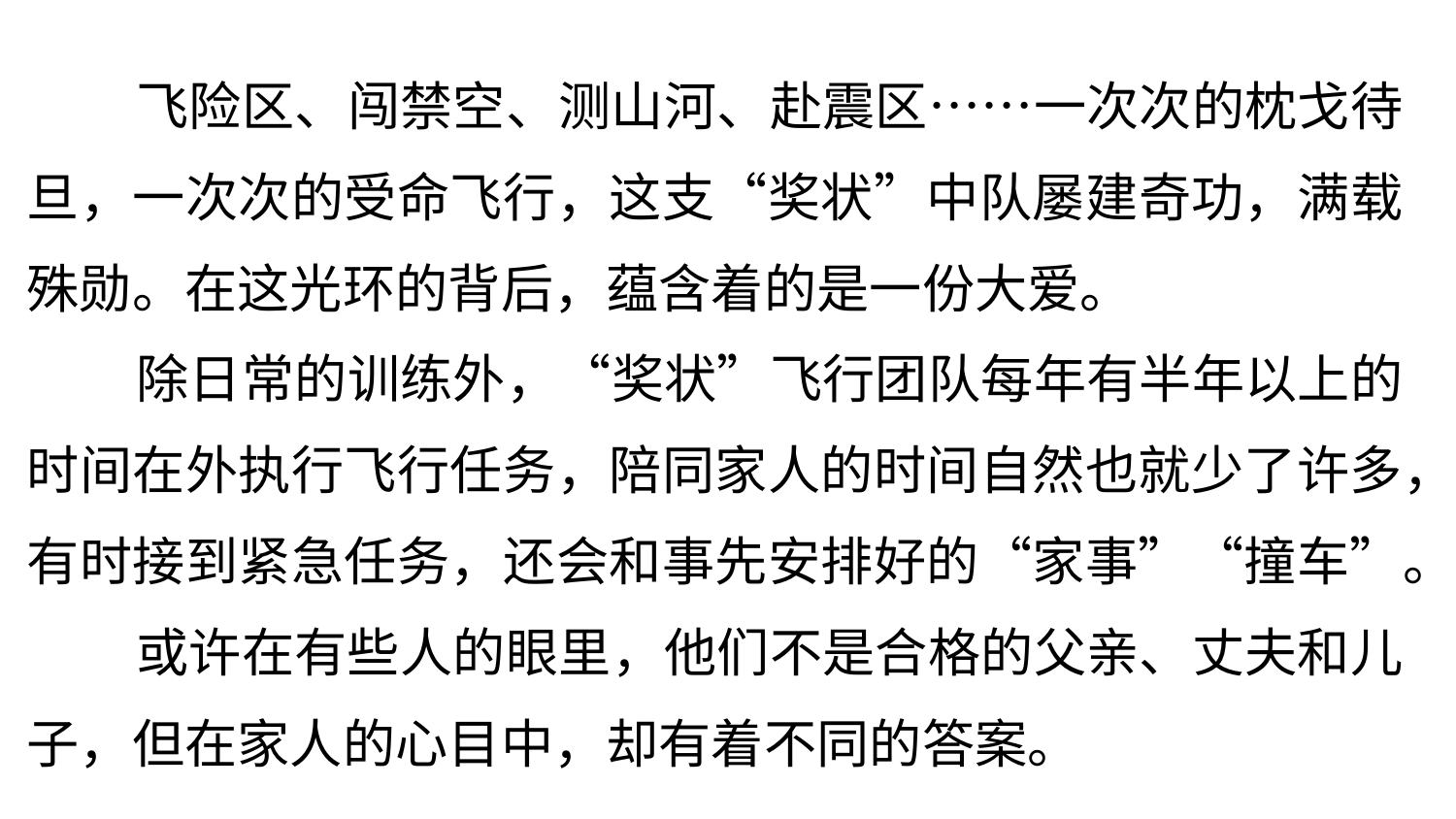

飞险区、闯禁空、测山河、赴震区……一次次的枕戈待旦，一次次的受命飞行，这支“奖状”中队屡建奇功，满载殊勋。在这光环的背后，蕴含着的是一份大爱。
        除日常的训练外，“奖状”飞行团队每年有半年以上的时间在外执行飞行任务，陪同家人的时间自然也就少了许多，有时接到紧急任务，还会和事先安排好的“家事”“撞车”。
        或许在有些人的眼里，他们不是合格的父亲、丈夫和儿子，但在家人的心目中，却有着不同的答案。